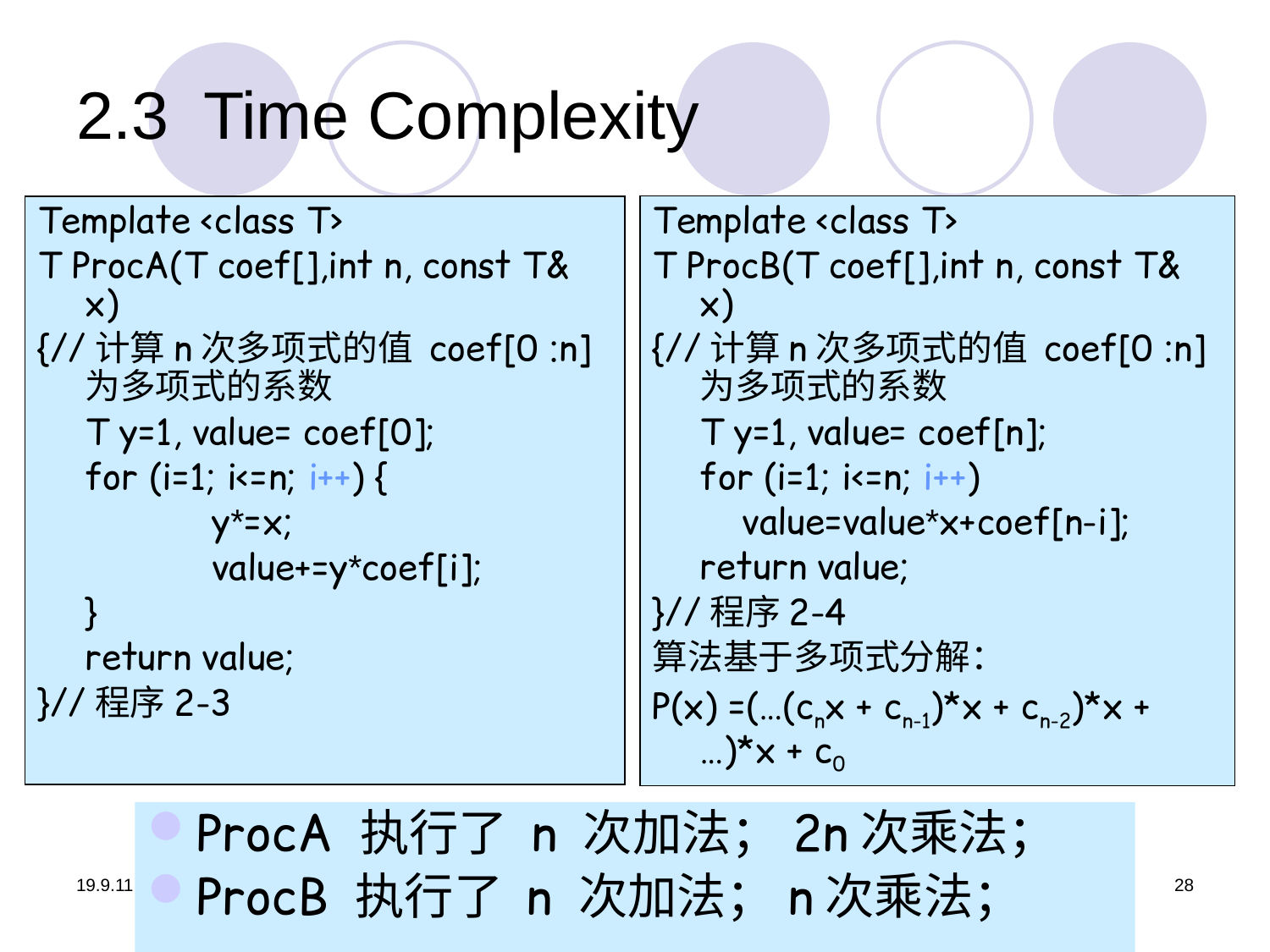

# 2.3	Time Complexity
Template <class T>
T ProcA(T coef[],int n, const T& x)
{//计算n次多项式的值 coef[0 :n]为多项式的系数
	T y=1, value= coef[0];
	for (i=1; i<=n; i++) {
		y*=x;
		value+=y*coef[i];
	}
	return value;
}//程序2-3
Template <class T>
T ProcB(T coef[],int n, const T& x)
{//计算n次多项式的值 coef[0 :n]为多项式的系数
	T y=1, value= coef[n];
	for (i=1; i<=n; i++)
	    value=value*x+coef[n-i];
	return value;
}//程序2-4
算法基于多项式分解：
P(x) =(…(cnx + cn-1)*x + cn-2)*x + …)*x + c0
ProcA 执行了 n 次加法；2n次乘法；
ProcB 执行了 n 次加法；n次乘法；
19.9.11
28